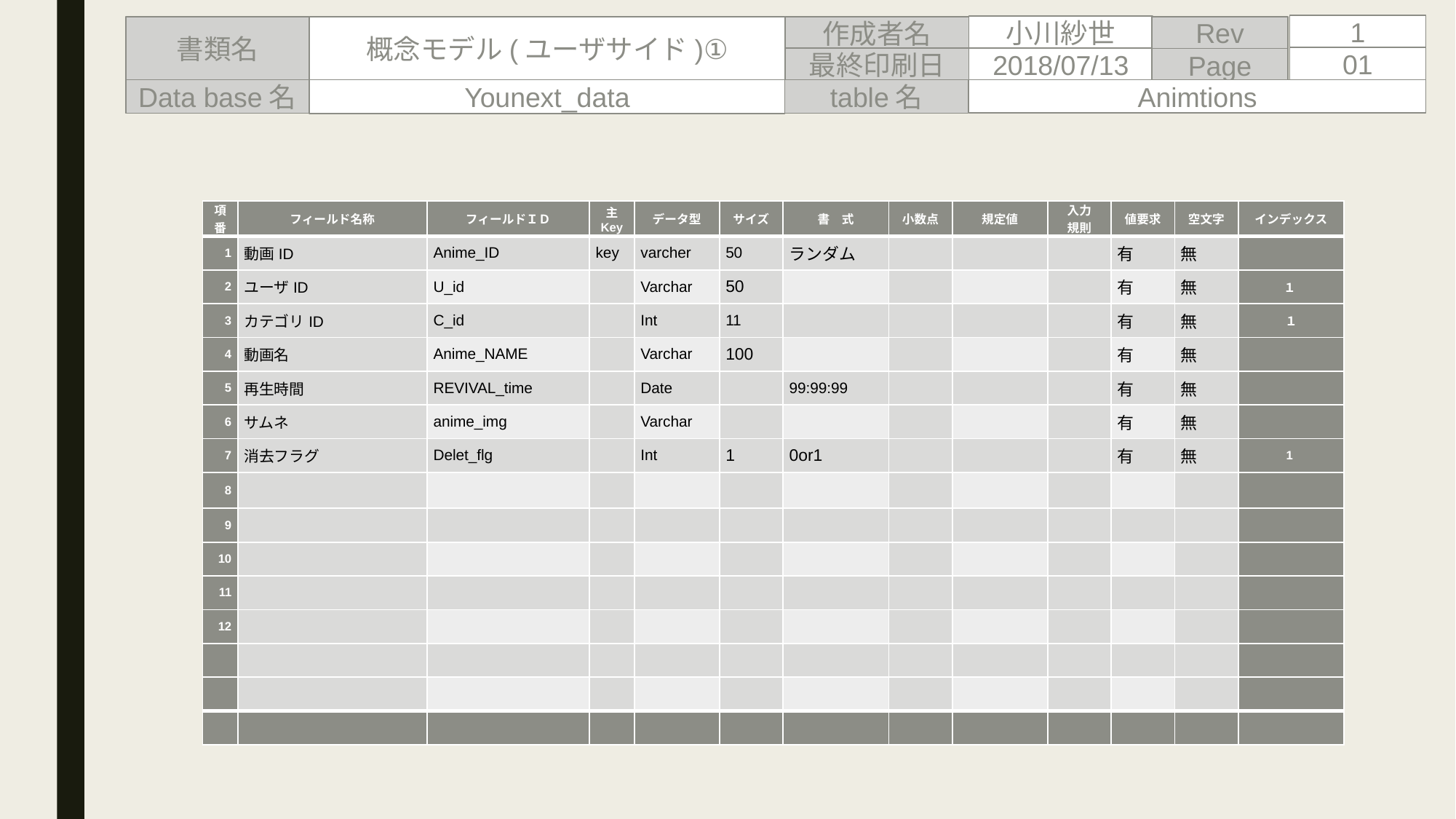

1
小川紗世
Rev
作成者名
概念モデル(ユーザサイド)①
書類名
01
2018/07/13
最終印刷日
Page
Animtions
Younext_data
Data base名
table名
| 項 番 | フィールド名称 | フィールドＩＤ | 主 Key | データ型 | サイズ | 書　式 | 小数点 | 規定値 | 入力 規則 | 値要求 | 空文字 | インデックス |
| --- | --- | --- | --- | --- | --- | --- | --- | --- | --- | --- | --- | --- |
| 1 | 動画ID | Anime\_ID | key | varcher | 50 | ランダム |  |  |  | 有 | 無 |  |
| 2 | ユーザID | U\_id |  | Varchar | 50 |  |  |  |  | 有 | 無 | １ |
| 3 | カテゴリID | C\_id |  | Int | 11 |  |  |  |  | 有 | 無 | １ |
| 4 | 動画名 | Anime\_NAME |  | Varchar | 100 |  |  |  |  | 有 | 無 |  |
| 5 | 再生時間 | REVIVAL\_time |  | Date |  | 99:99:99 |  |  |  | 有 | 無 |  |
| 6 | サムネ | anime\_img |  | Varchar |  |  |  |  |  | 有 | 無 |  |
| 7 | 消去フラグ | Delet\_flg |  | Int | 1 | 0or1 |  |  |  | 有 | 無 | 1 |
| 8 |  |  |  |  |  |  |  |  |  |  |  |  |
| 9 |  |  |  |  |  |  |  |  |  |  |  |  |
| 10 |  |  |  |  |  |  |  |  |  |  |  |  |
| 11 |  |  |  |  |  |  |  |  |  |  |  |  |
| 12 |  |  |  |  |  |  |  |  |  |  |  |  |
|  |  |  |  |  |  |  |  |  |  |  |  |  |
|  |  |  |  |  |  |  |  |  |  |  |  |  |
|  |  |  |  |  |  |  |  |  |  |  |  |  |